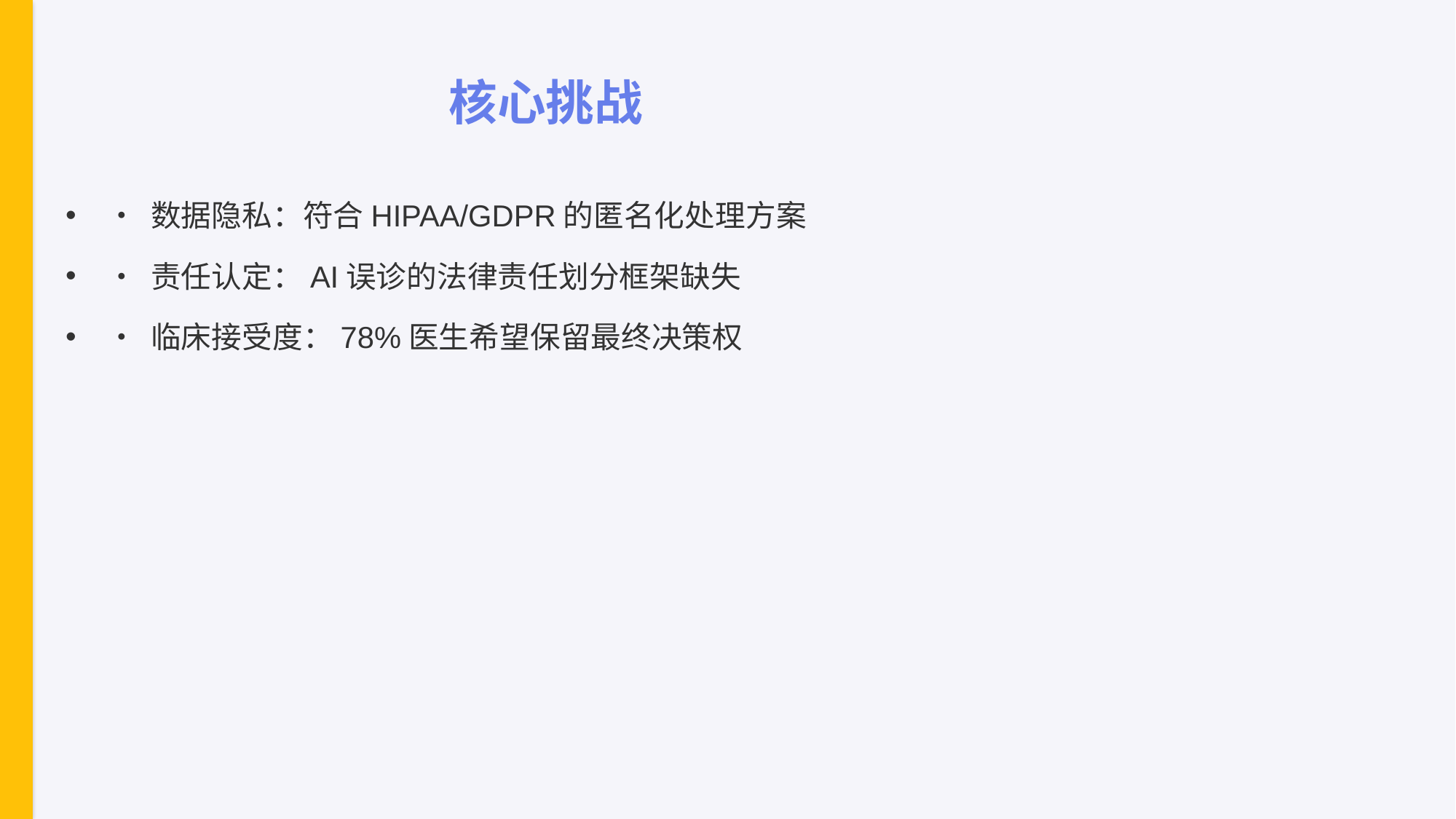

# 核心挑战
• 数据隐私：符合HIPAA/GDPR的匿名化处理方案
• 责任认定：AI误诊的法律责任划分框架缺失
• 临床接受度：78%医生希望保留最终决策权